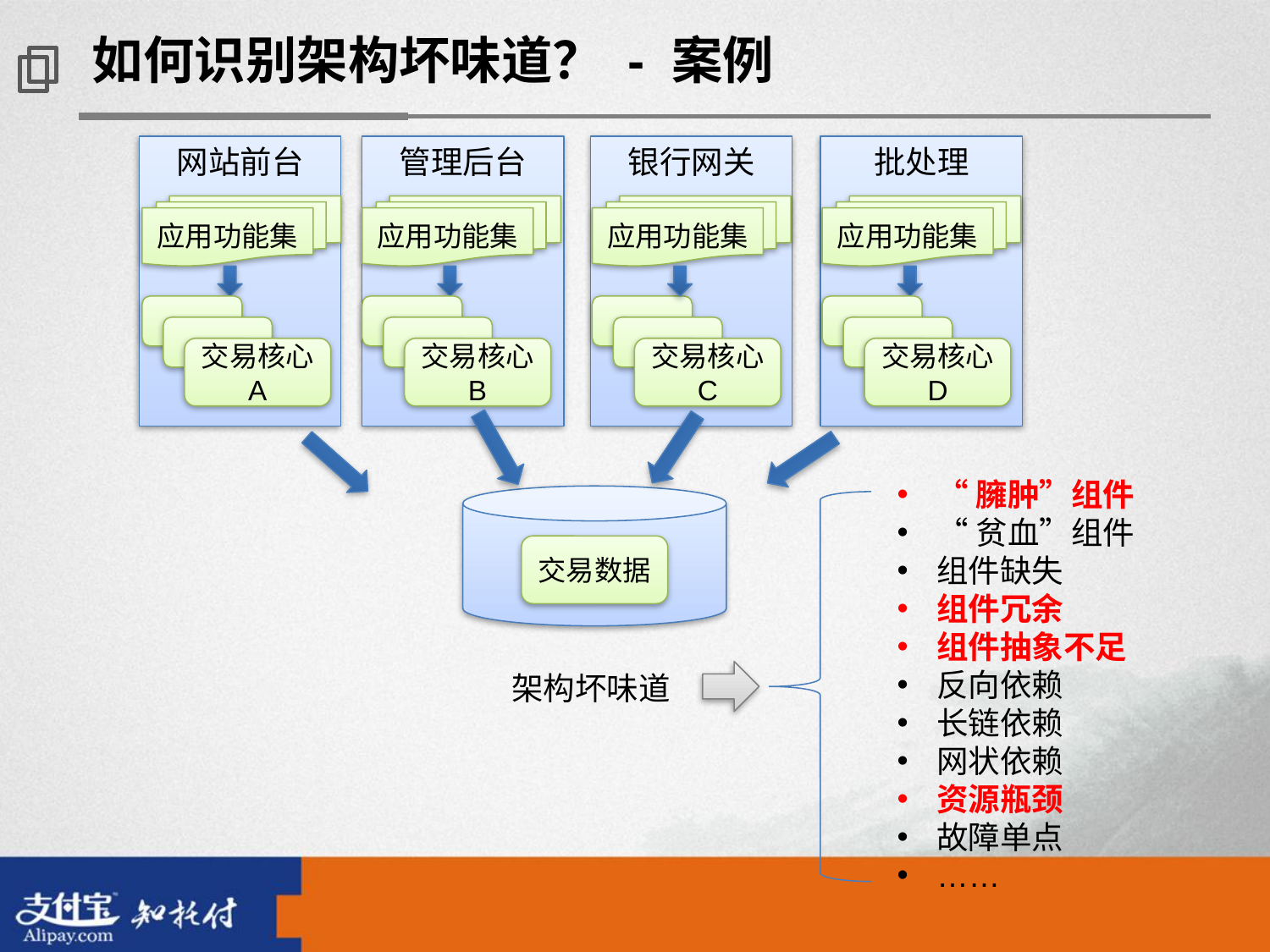

如何识别架构坏味道？ - 案例
网站前台
管理后台
银行网关
批处理
应用功能集
应用功能集
应用功能集
应用功能集

交易核心
A
交易核心
B
交易核心
C
交易核心
D

“臃肿”组件
“贫血”组件
组件缺失
组件冗余
组件抽象不足
反向依赖
长链依赖
网状依赖
资源瓶颈
故障单点
……

交易数据
架构坏味道